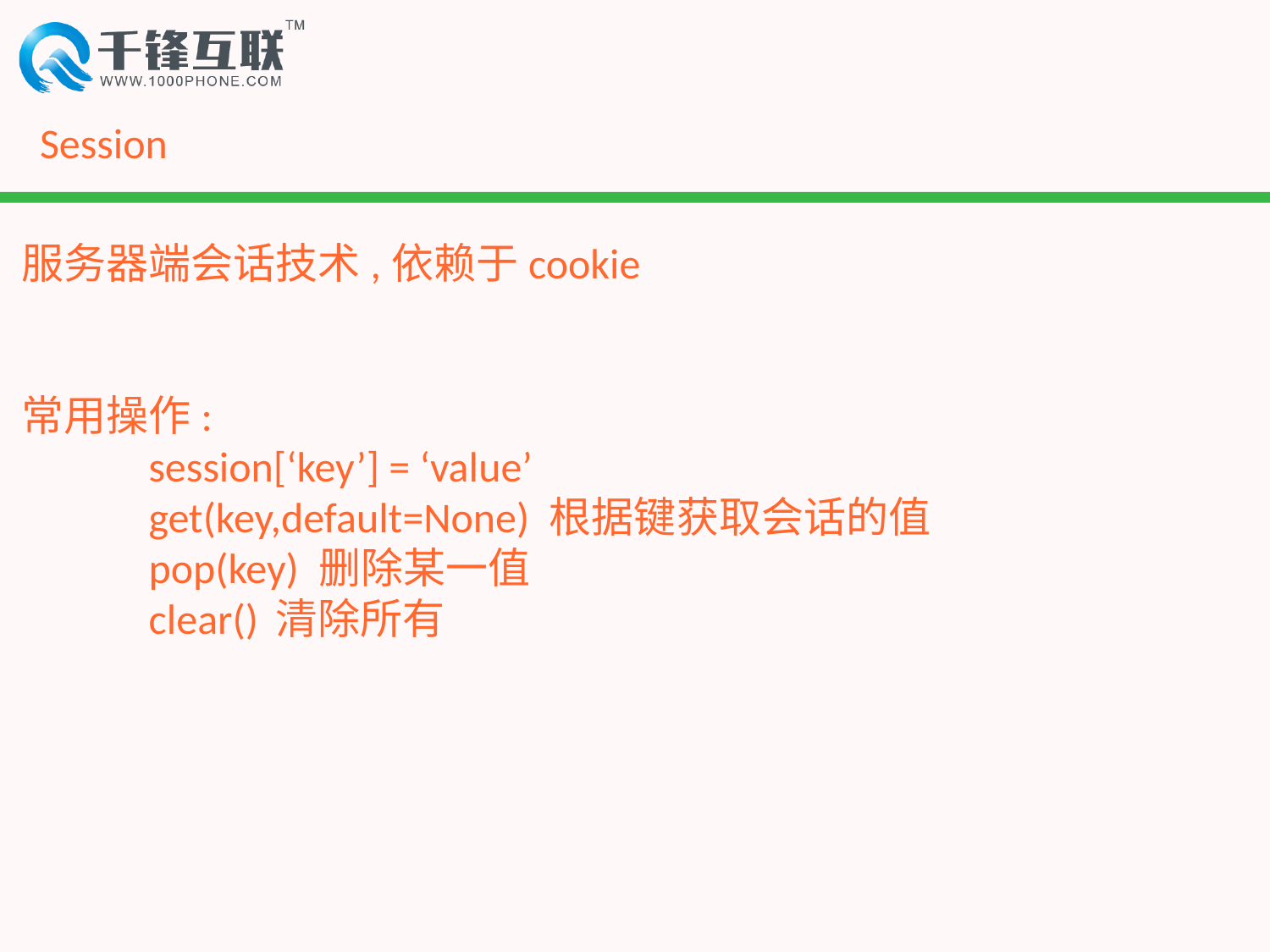

# Session
服务器端会话技术,依赖于cookie

常用操作:
	session[‘key’] = ‘value’
	get(key,default=None) 根据键获取会话的值
	pop(key) 删除某一值
	clear() 	清除所有